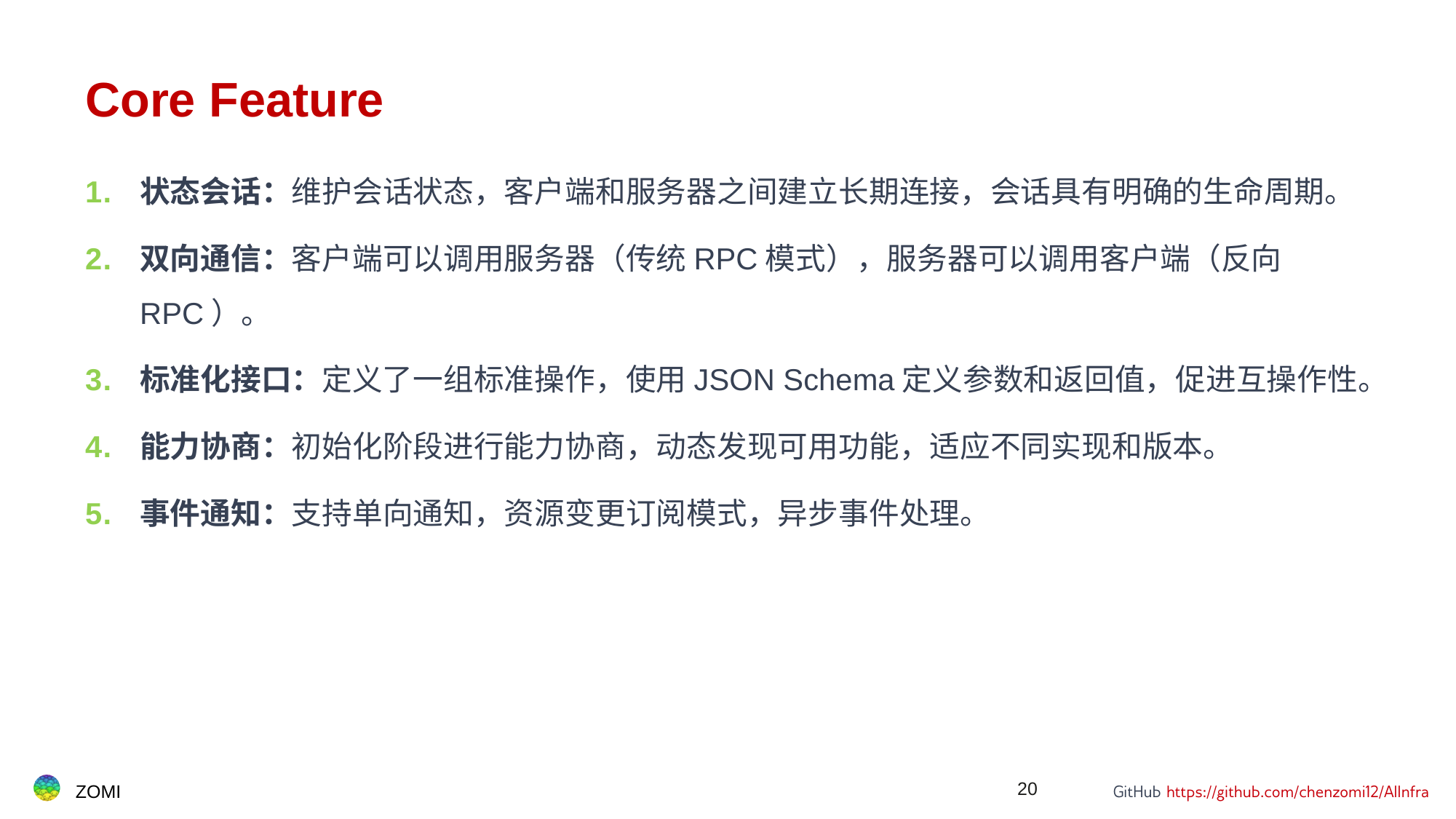

# Core Feature
状态会话：维护会话状态，客户端和服务器之间建立长期连接，会话具有明确的生命周期。
双向通信：客户端可以调用服务器（传统RPC模式），服务器可以调用客户端（反向RPC）。
标准化接口：定义了一组标准操作，使用JSON Schema定义参数和返回值，促进互操作性。
能力协商：初始化阶段进行能力协商，动态发现可用功能，适应不同实现和版本。
事件通知：支持单向通知，资源变更订阅模式，异步事件处理。